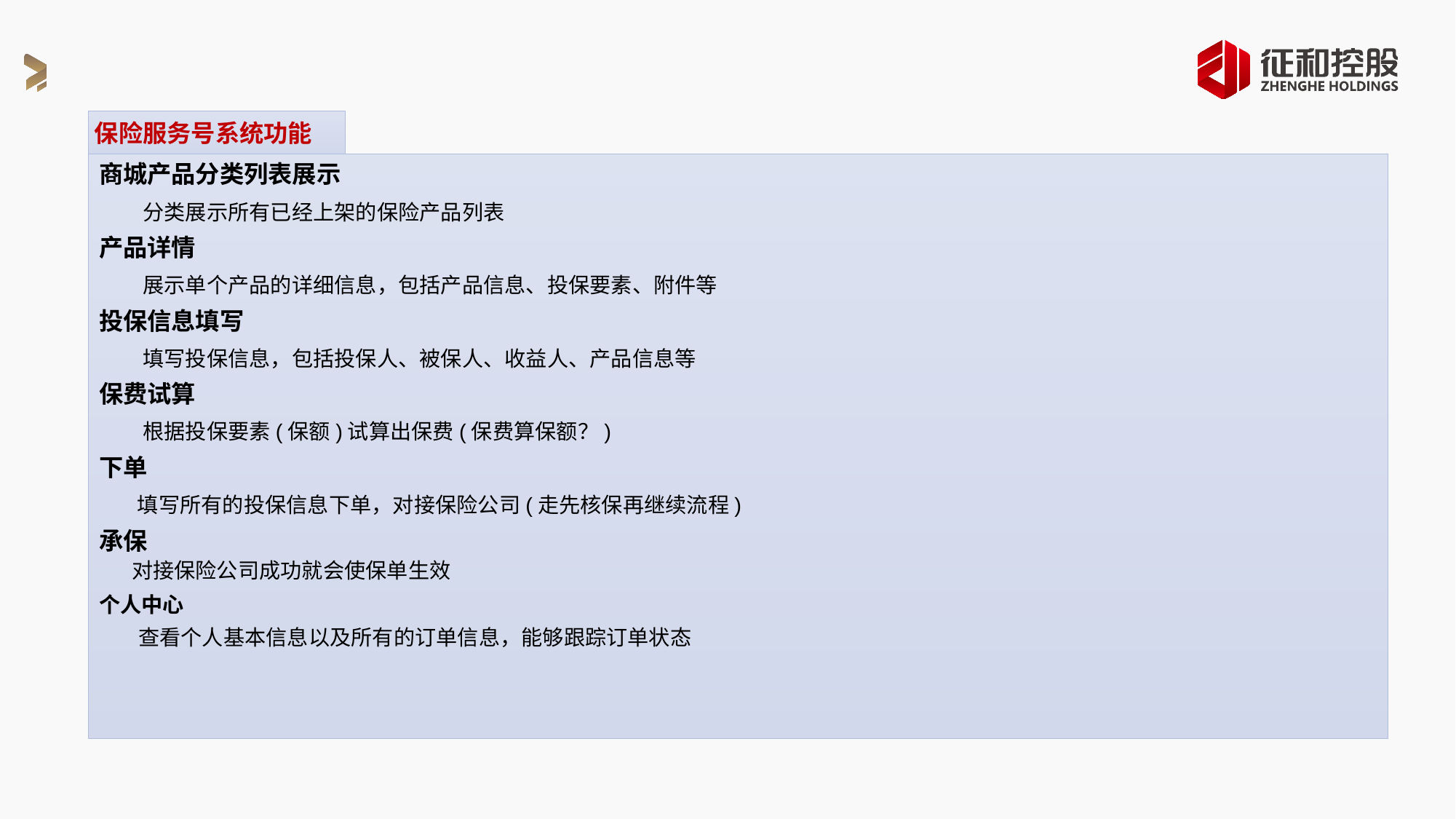

保险服务号系统功能
商城产品分类列表展示
       分类展示所有已经上架的保险产品列表
产品详情
       展示单个产品的详细信息，包括产品信息、投保要素、附件等
投保信息填写
       填写投保信息，包括投保人、被保人、收益人、产品信息等
保费试算
       根据投保要素(保额)试算出保费(保费算保额？)
下单
      填写所有的投保信息下单，对接保险公司(走先核保再继续流程)
承保
      对接保险公司成功就会使保单生效
个人中心
       查看个人基本信息以及所有的订单信息，能够跟踪订单状态